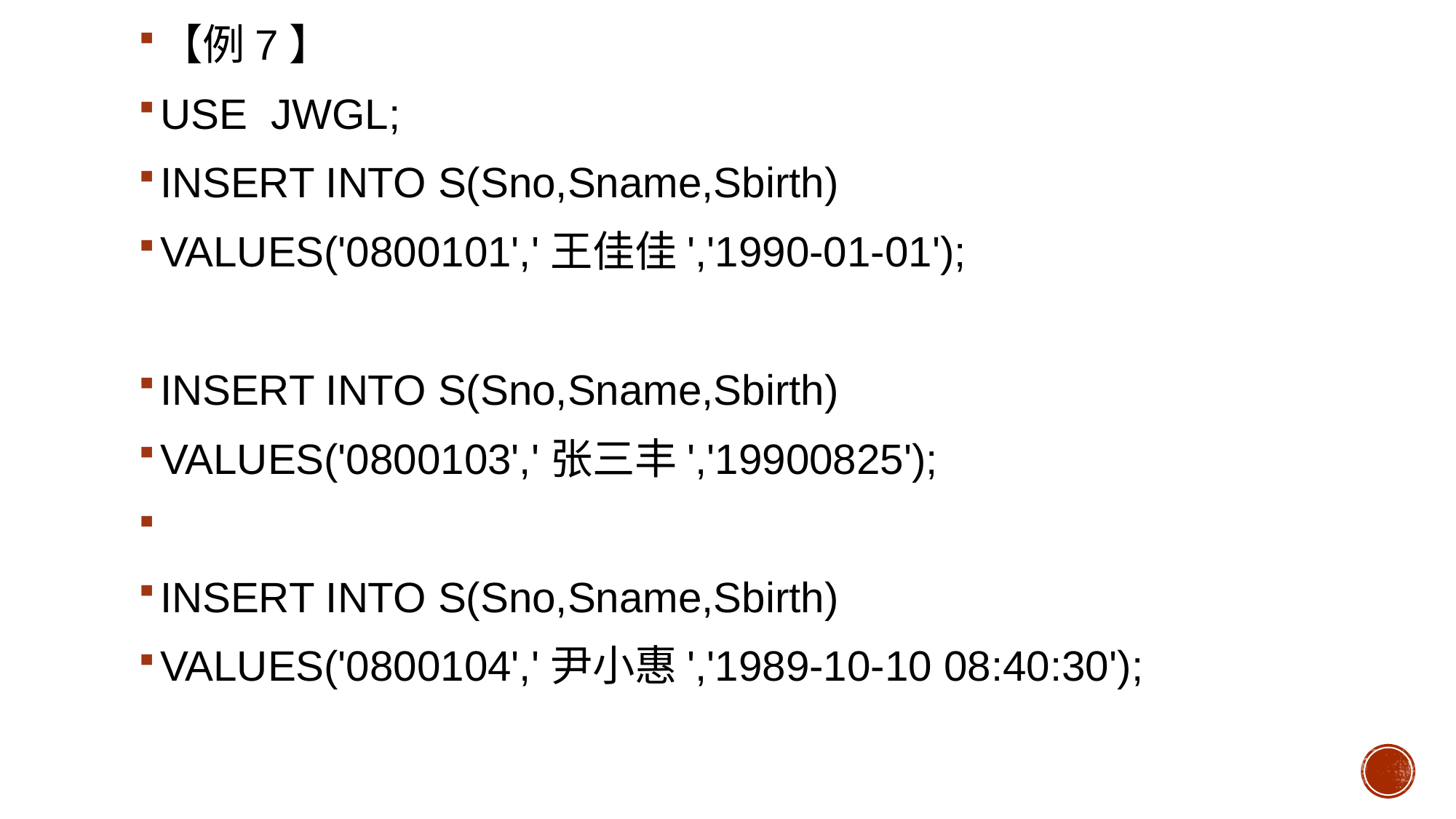

【例7】
USE  JWGL;
INSERT INTO S(Sno,Sname,Sbirth)
VALUES('0800101','王佳佳','1990-01-01');

INSERT INTO S(Sno,Sname,Sbirth)
VALUES('0800103','张三丰','19900825');

INSERT INTO S(Sno,Sname,Sbirth)
VALUES('0800104','尹小惠','1989-10-10 08:40:30');

19